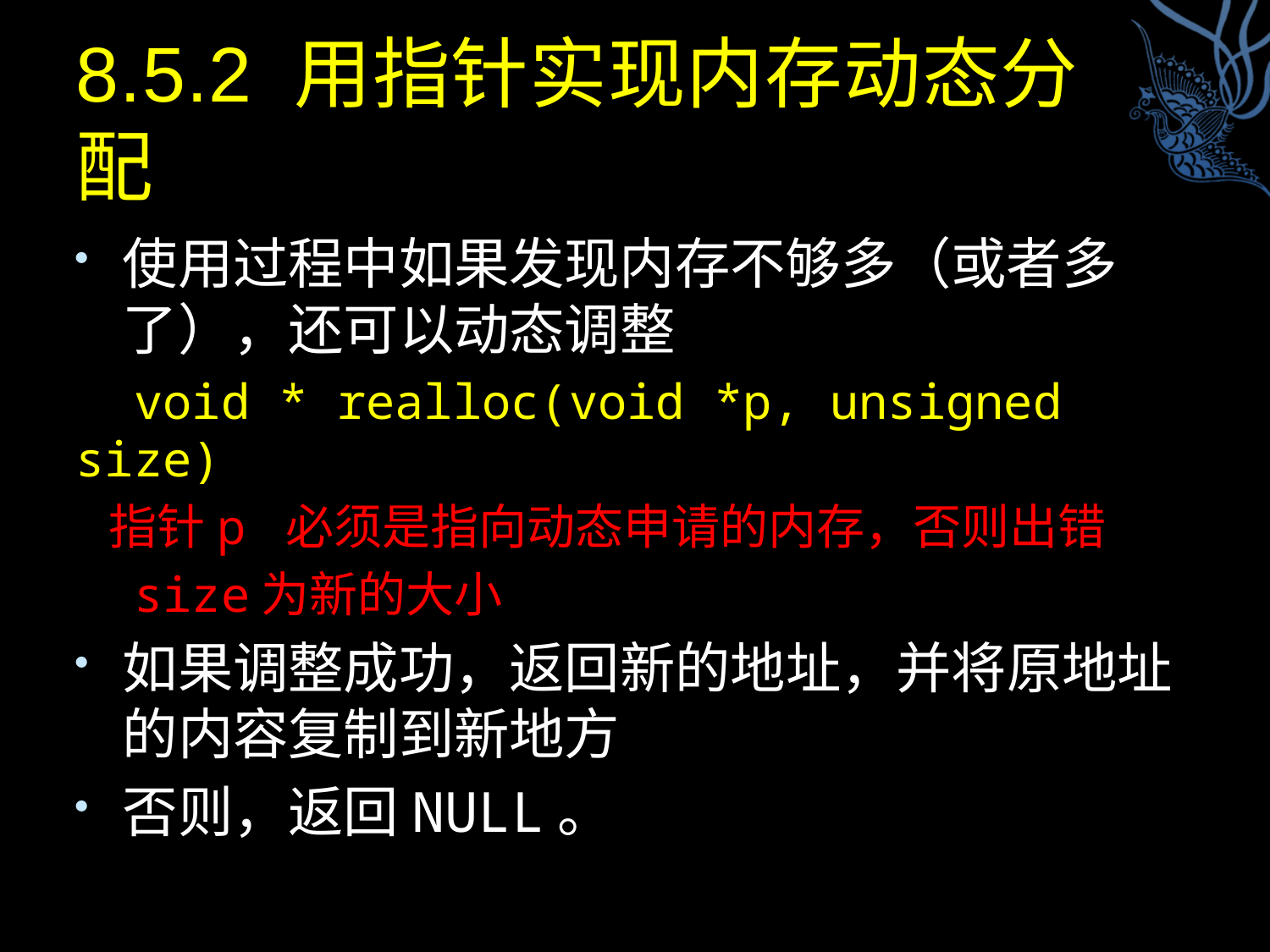

# 8.5.2 用指针实现内存动态分配
使用过程中如果发现内存不够多（或者多了），还可以动态调整
  void * realloc(void *p, unsigned size)
  指针p 必须是指向动态申请的内存，否则出错
  size为新的大小
如果调整成功，返回新的地址，并将原地址的内容复制到新地方
否则，返回NULL。